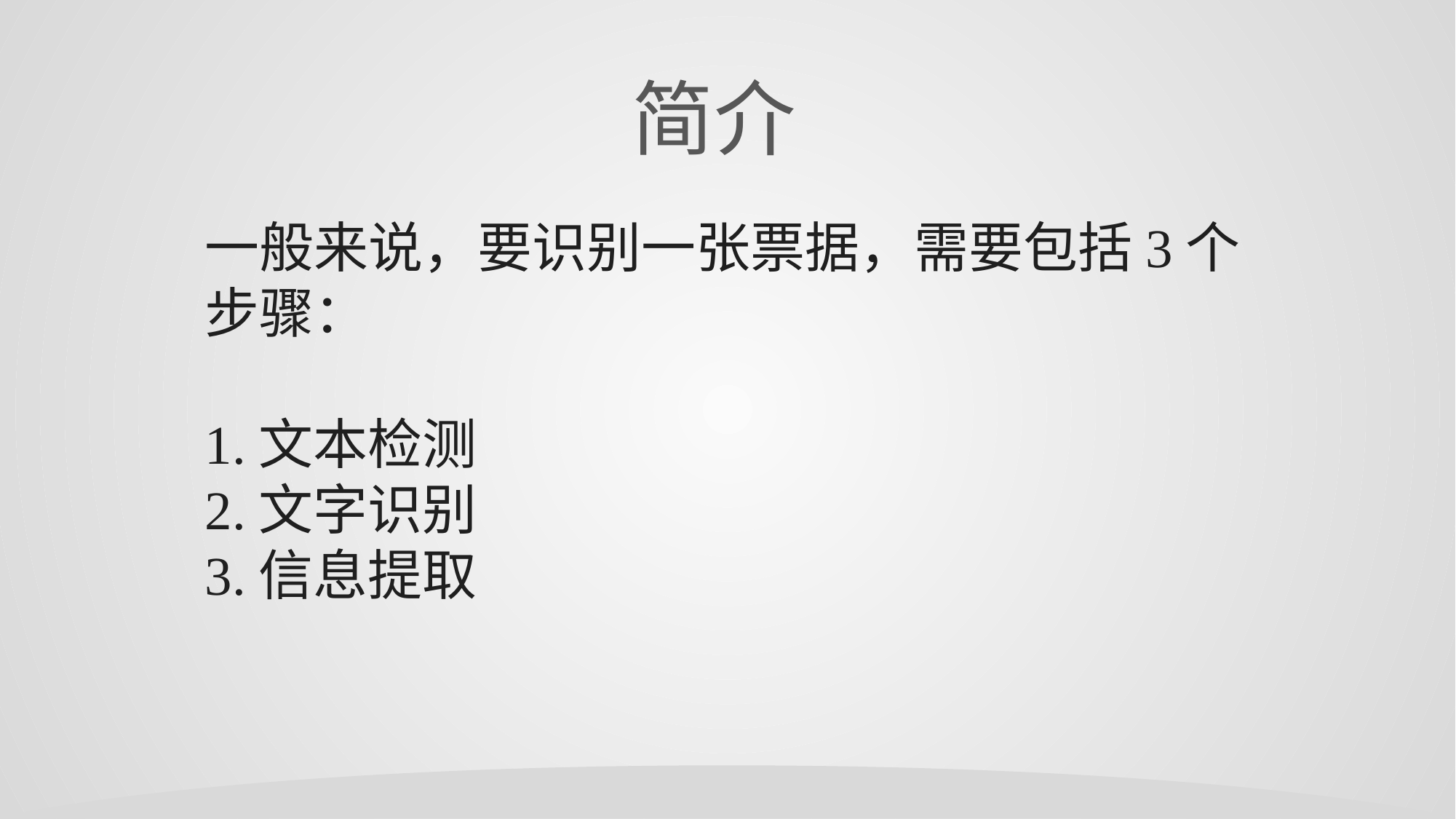

简介
一般来说，要识别一张票据，需要包括3个步骤：

1.文本检测
2.文字识别
3.信息提取